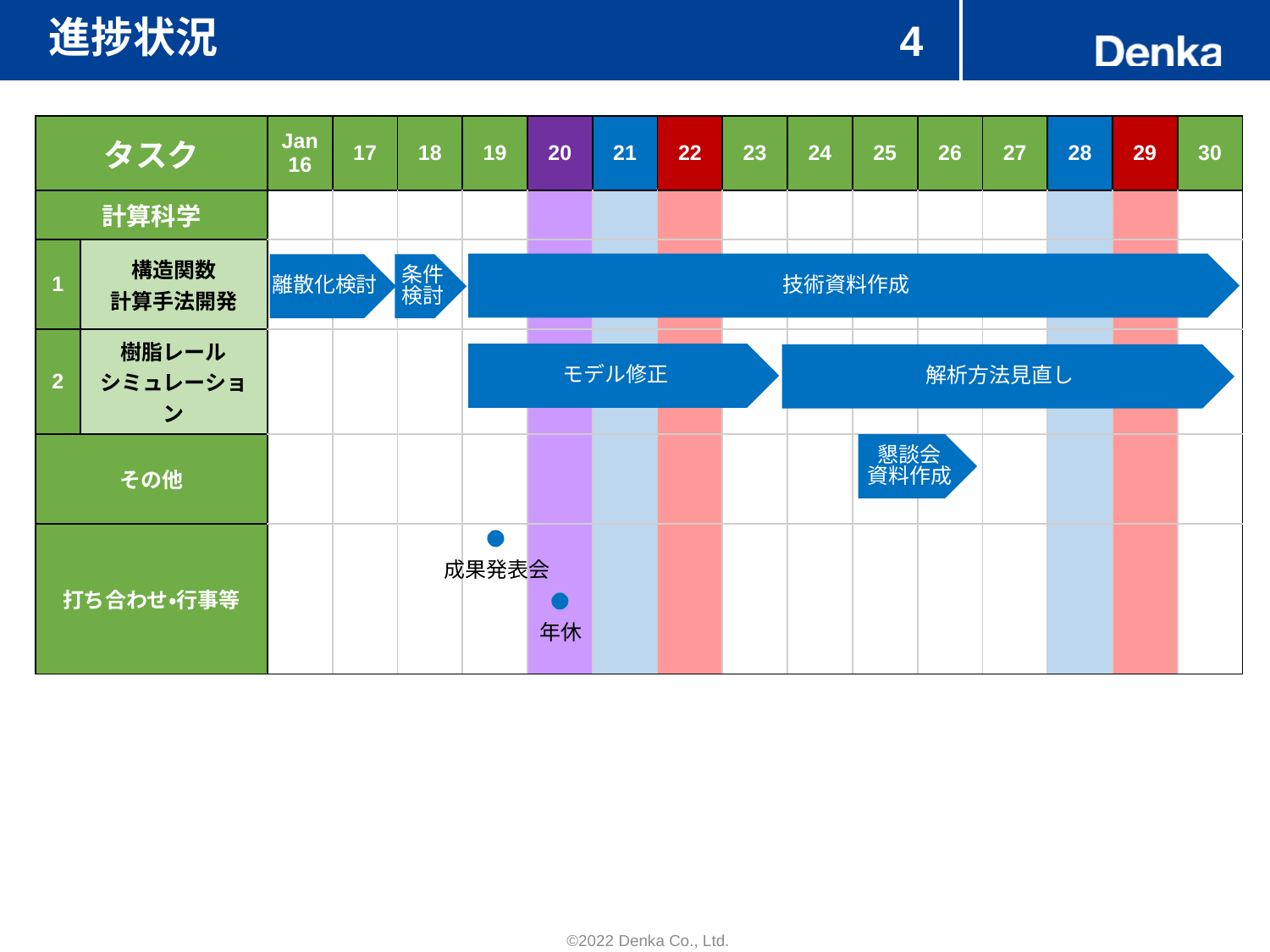

# 進捗状況
4
| タスク |  | Jan 16 | 17 | 18 | 19 | 20 | 21 | 22 | 23 | 24 | 25 | 26 | 27 | 28 | 29 | 30 |
| --- | --- | --- | --- | --- | --- | --- | --- | --- | --- | --- | --- | --- | --- | --- | --- | --- |
| 計算科学 |  |  |  |  |  |  |  |  |  |  |  |  |  |  |  |  |
| 1 | 構造関数 計算手法開発 |  |  |  |  |  |  |  |  |  |  |  |  |  |  |  |
| 2 | 樹脂レール シミュレーション |  |  |  |  |  |  |  |  |  |  |  |  |  |  |  |
| その他 |  |  |  |  |  |  |  |  |  |  |  |  |  |  |  |  |
| 打ち合わせ・行事等 | 打ち合わせ |  |  |  |  |  |  |  |  |  |  |  |  |  |  |  |
技術資料作成
条件検討
離散化検討
モデル修正
解析方法見直し
懇談会
資料作成

成果発表会

年休